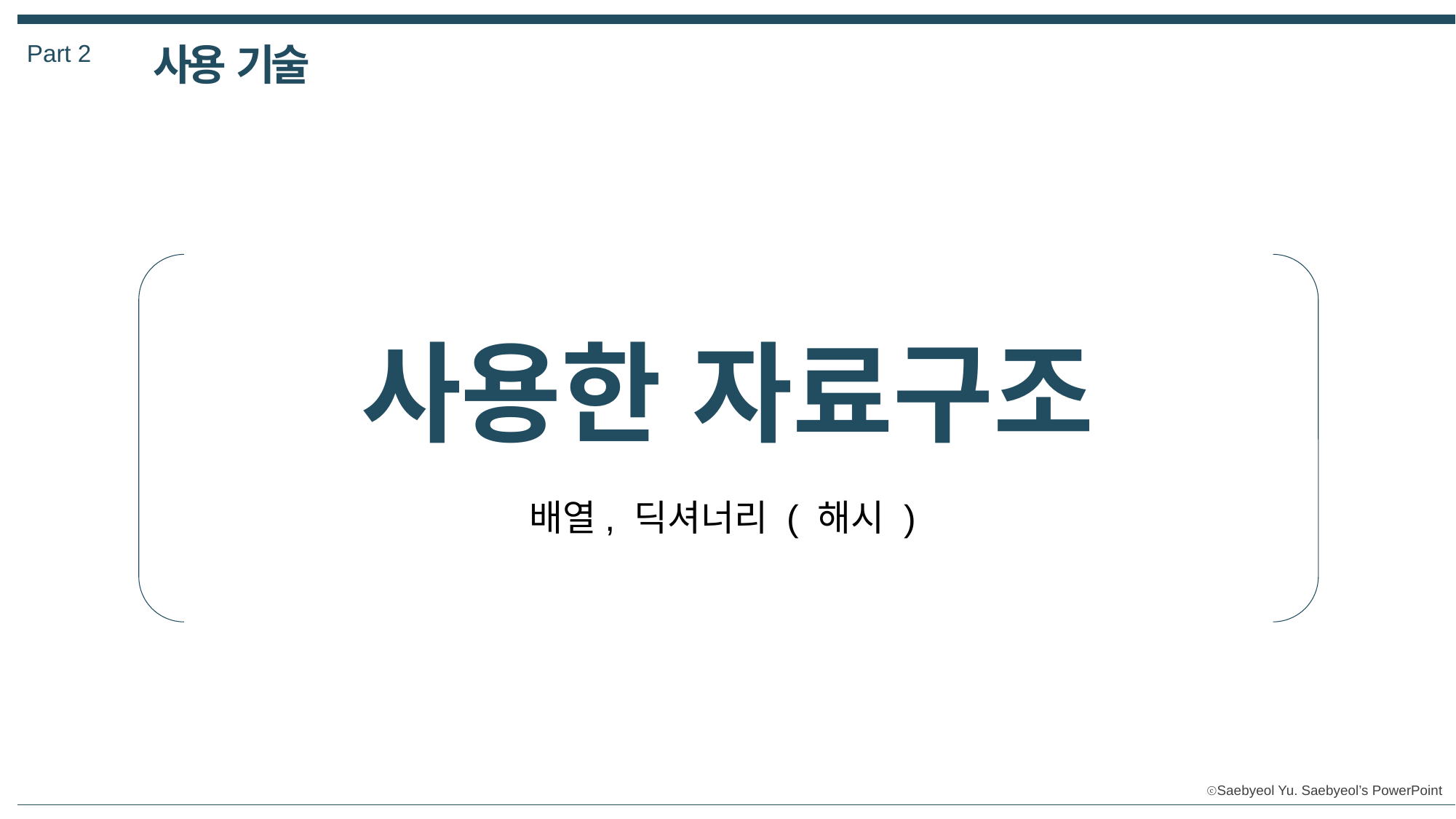

Part 2
사용  기술

사용한 자료구조
배열, 딕셔너리 ( 해시 )